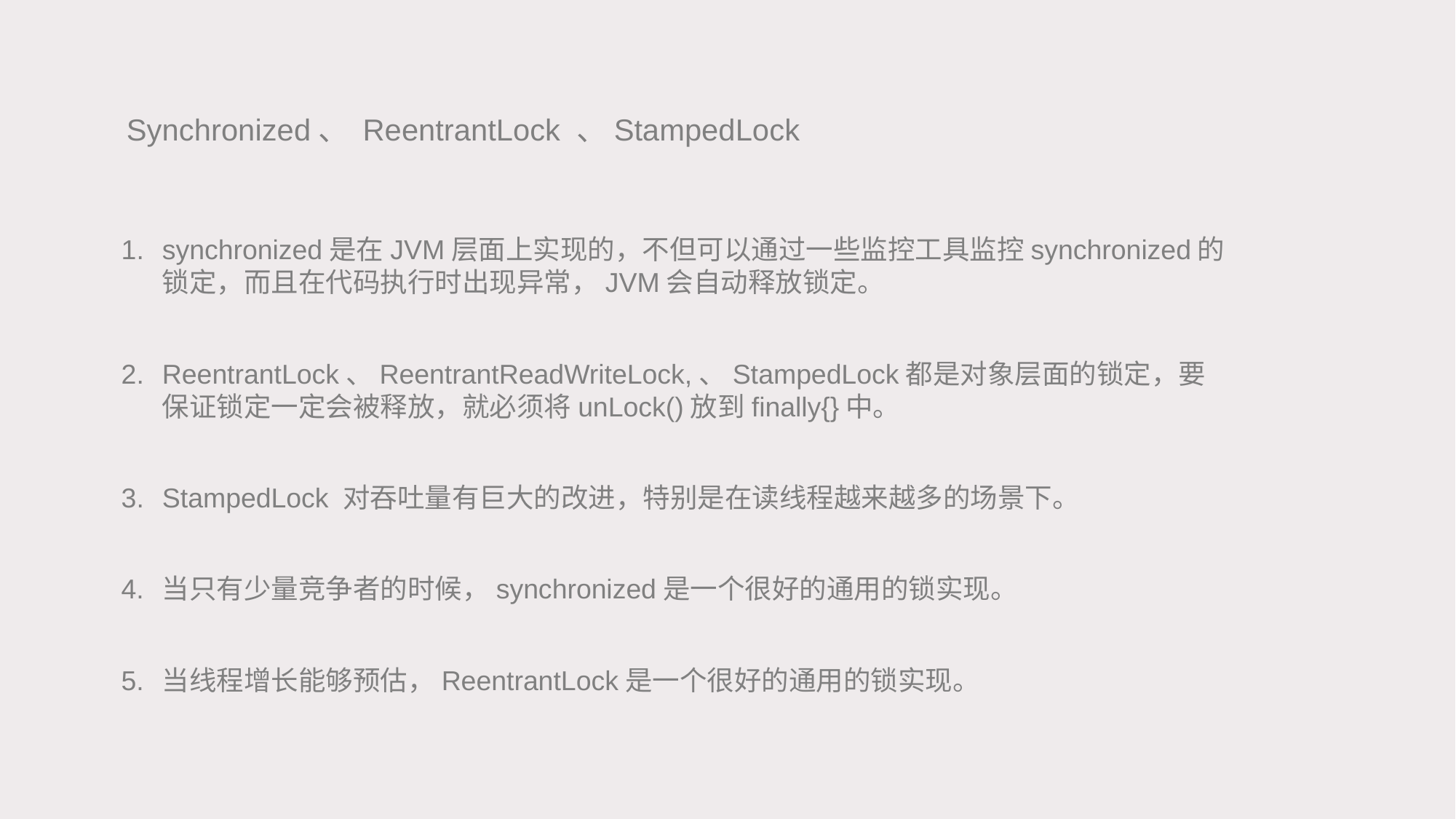

Synchronized、 ReentrantLock 、StampedLock
synchronized是在JVM层面上实现的，不但可以通过一些监控工具监控synchronized的锁定，而且在代码执行时出现异常，JVM会自动释放锁定。

ReentrantLock、ReentrantReadWriteLock,、StampedLock都是对象层面的锁定，要保证锁定一定会被释放，就必须将unLock()放到finally{}中。

StampedLock 对吞吐量有巨大的改进，特别是在读线程越来越多的场景下。

当只有少量竞争者的时候，synchronized是一个很好的通用的锁实现。

当线程增长能够预估，ReentrantLock是一个很好的通用的锁实现。